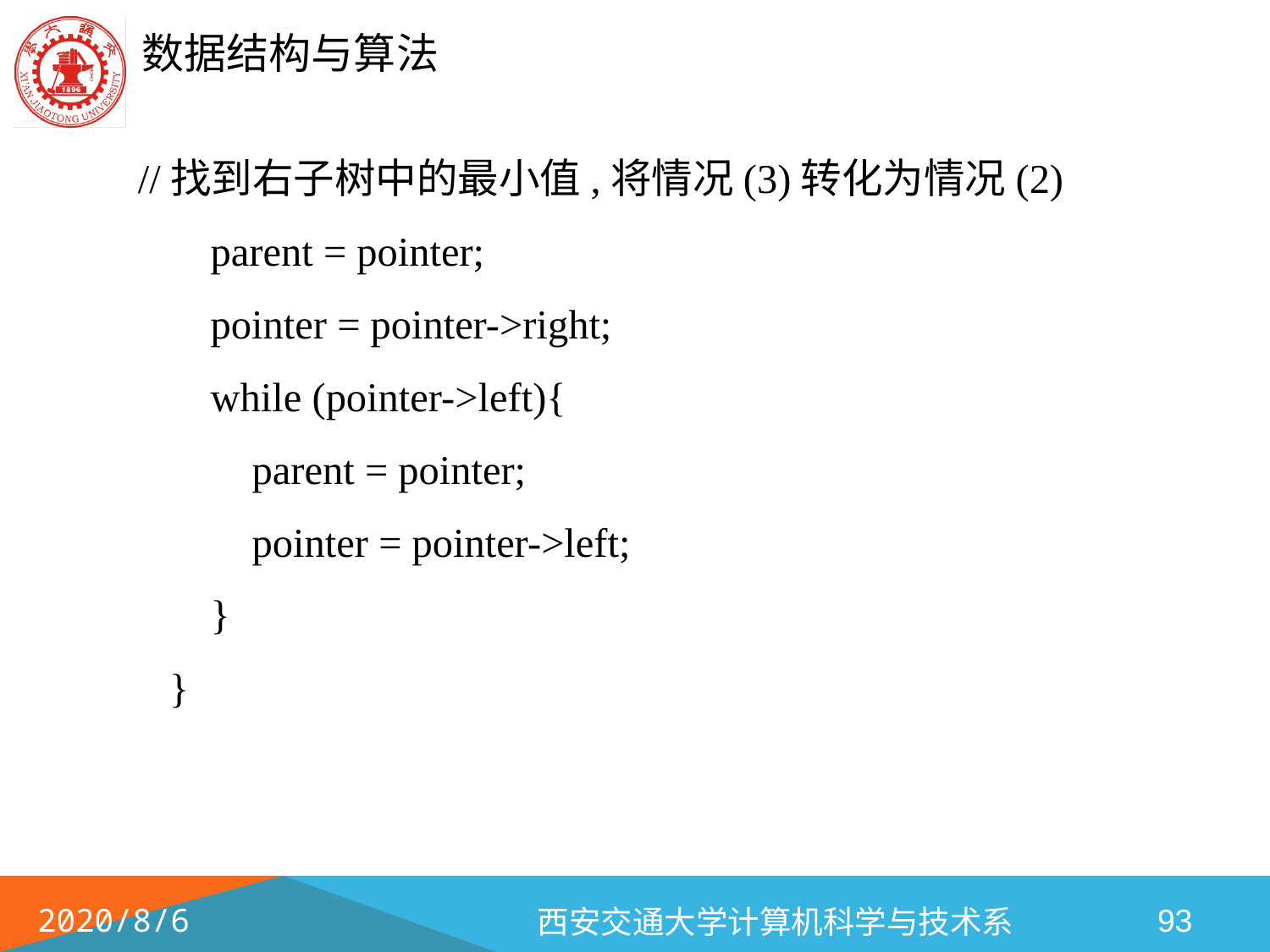

//找到右子树中的最小值,将情况(3)转化为情况(2)
        parent = pointer;
        pointer = pointer->right;
        while (pointer->left){
            parent = pointer;
            pointer = pointer->left;
        }
    }